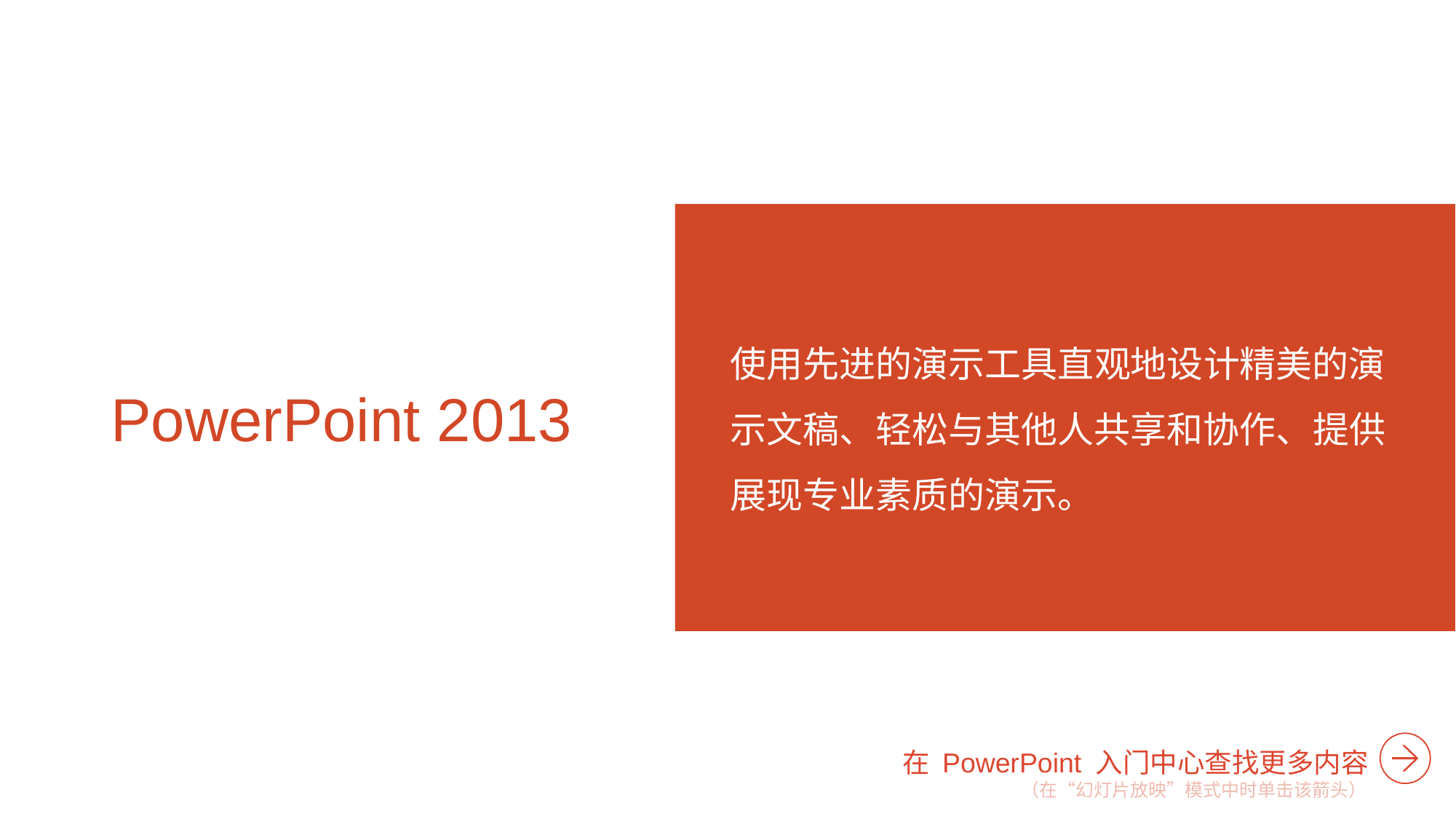

使用先进的演示工具直观地设计精美的演示文稿、轻松与其他人共享和协作、提供展现专业素质的演示。
# PowerPoint 2013
在 PowerPoint 入门中心查找更多内容

（在“幻灯片放映”模式中时单击该箭头）